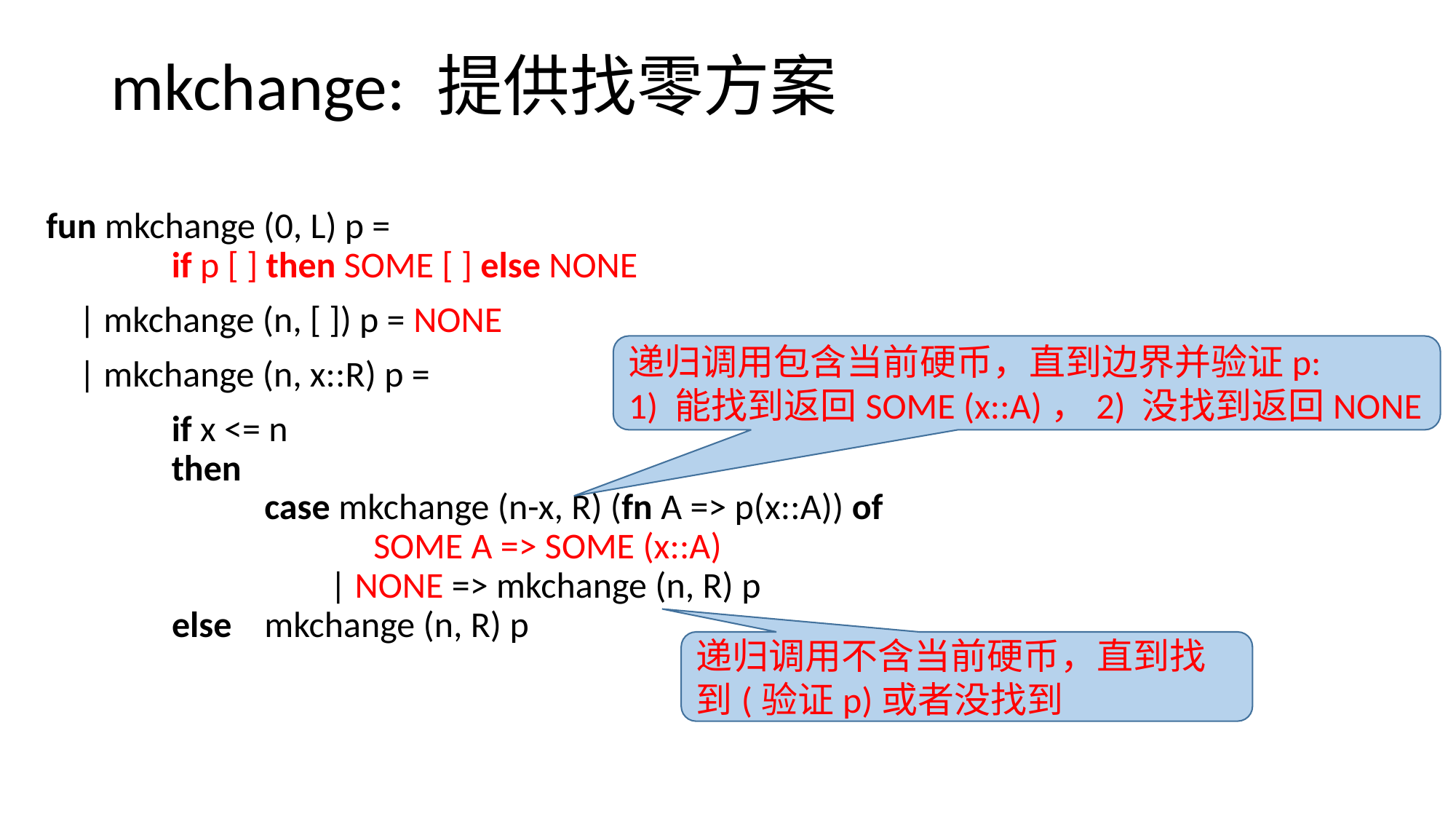

# mkchange: 提供找零方案
fun mkchange (0, L) p =
	  if p [ ] then SOME [ ] else NONE
    | mkchange (n, [ ]) p = NONE
    | mkchange (n, x::R) p =
	  if x <= n
	  then
		case mkchange (n-x, R) (fn A => p(x::A)) of
		     	SOME A => SOME (x::A)
		        | NONE => mkchange (n, R) p
	  else	mkchange (n, R) p
递归调用包含当前硬币，直到边界并验证p:
1) 能找到返回SOME (x::A)，2) 没找到返回NONE
递归调用不含当前硬币，直到找到(验证p)或者没找到